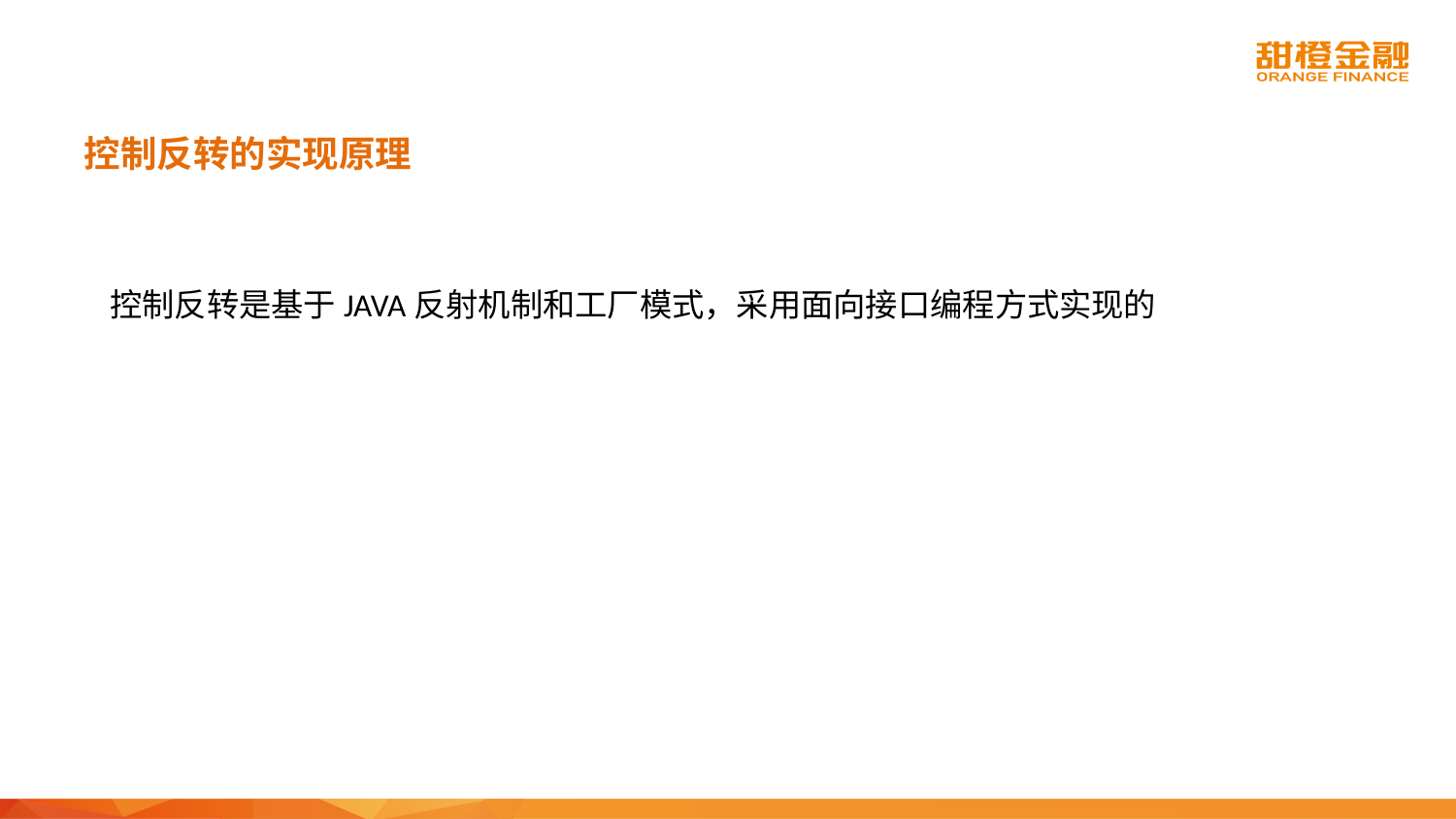

控制反转的实现原理

控制反转是基于JAVA反射机制和工厂模式，采用面向接口编程方式实现的